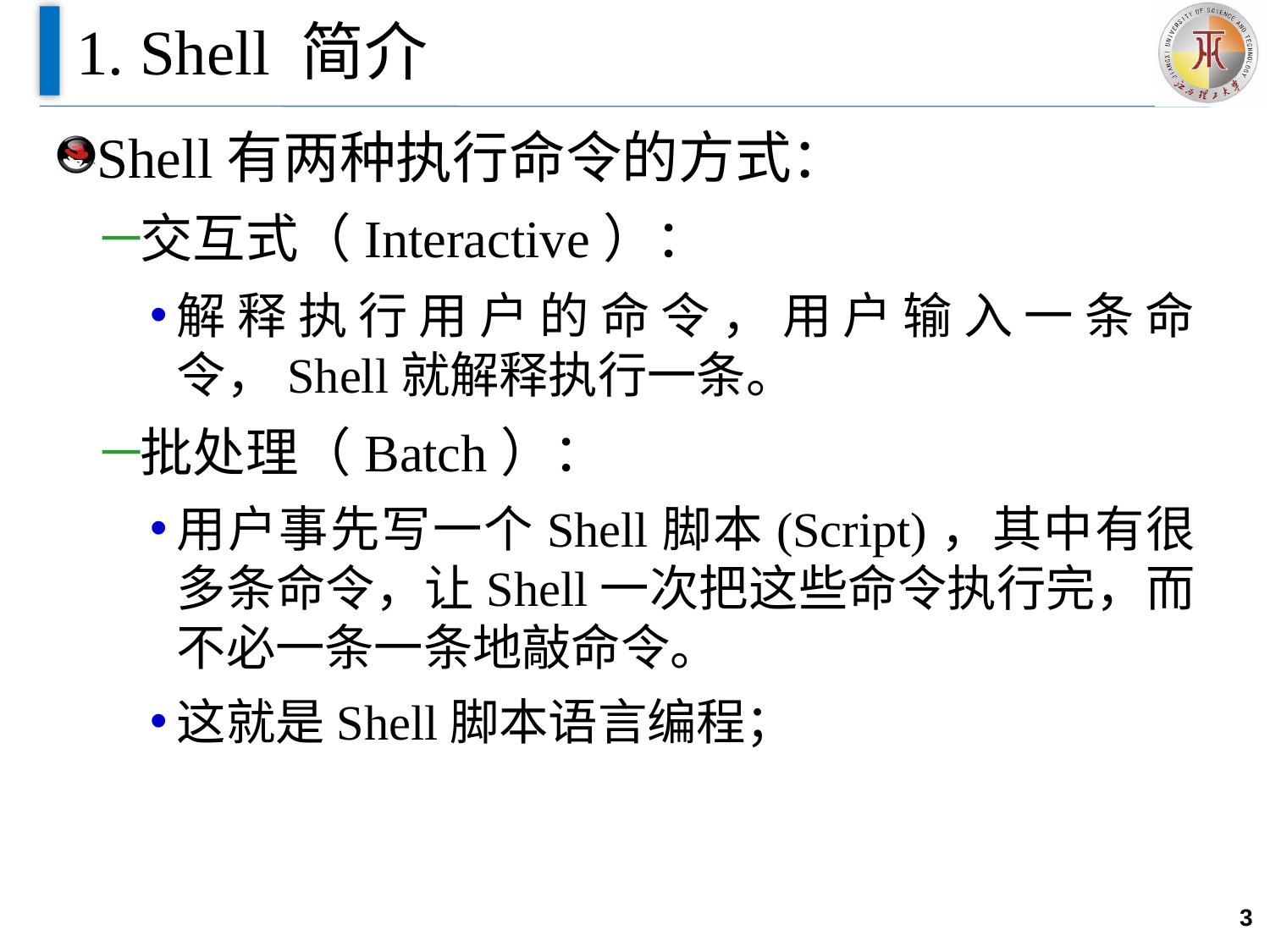

# 1. Shell 简介
Shell有两种执行命令的方式：
交互式（Interactive）：
解释执行用户的命令，用户输入一条命令，Shell就解释执行一条。
批处理（Batch）：
用户事先写一个Shell脚本(Script)，其中有很多条命令，让Shell一次把这些命令执行完，而不必一条一条地敲命令。
这就是Shell脚本语言编程；
3